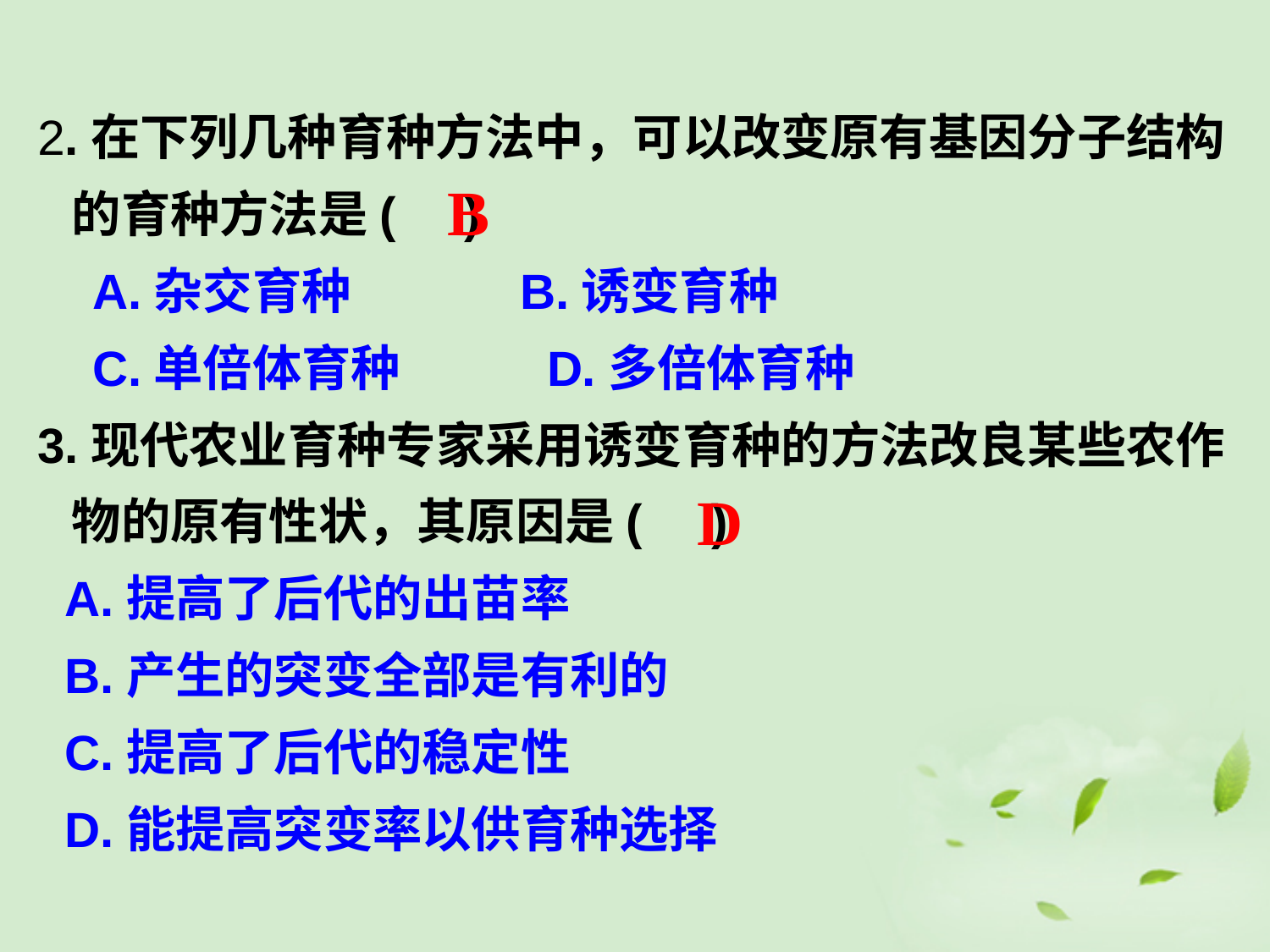

2.在下列几种育种方法中，可以改变原有基因分子结构
  的育种方法是(     )
    A.杂交育种              B.诱变育种
    C.单倍体育种            D.多倍体育种
3.现代农业育种专家采用诱变育种的方法改良某些农作
  物的原有性状，其原因是(     )
  A.提高了后代的出苗率
  B.产生的突变全部是有利的
  C.提高了后代的稳定性
  D.能提高突变率以供育种选择
B
D